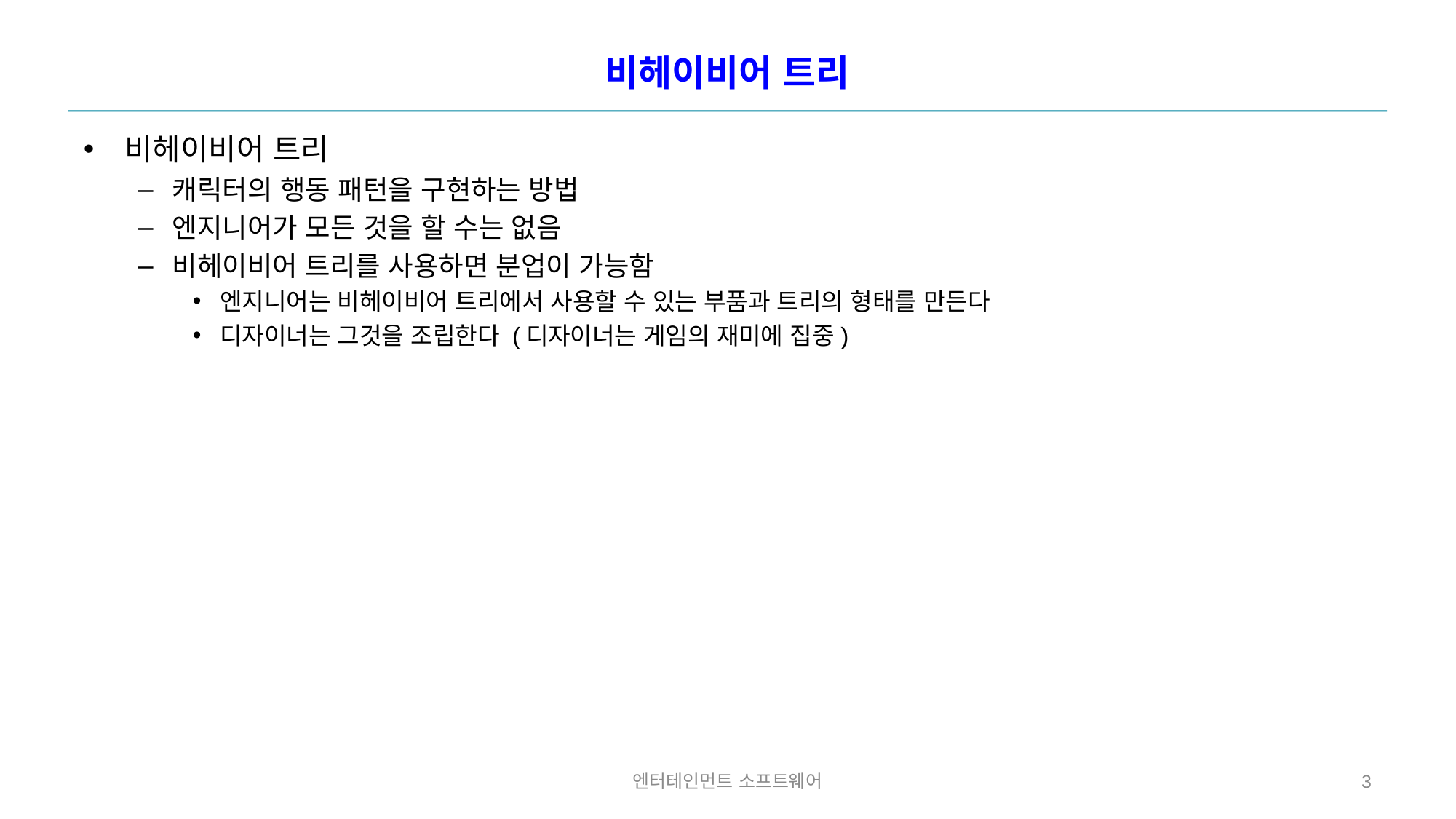

# 비헤이비어 트리
비헤이비어 트리
캐릭터의 행동 패턴을 구현하는 방법
엔지니어가 모든 것을 할 수는 없음
비헤이비어 트리를 사용하면 분업이 가능함
엔지니어는 비헤이비어 트리에서 사용할 수 있는 부품과 트리의 형태를 만든다
디자이너는 그것을 조립한다 (디자이너는 게임의 재미에 집중)

엔터테인먼트 소프트웨어
3